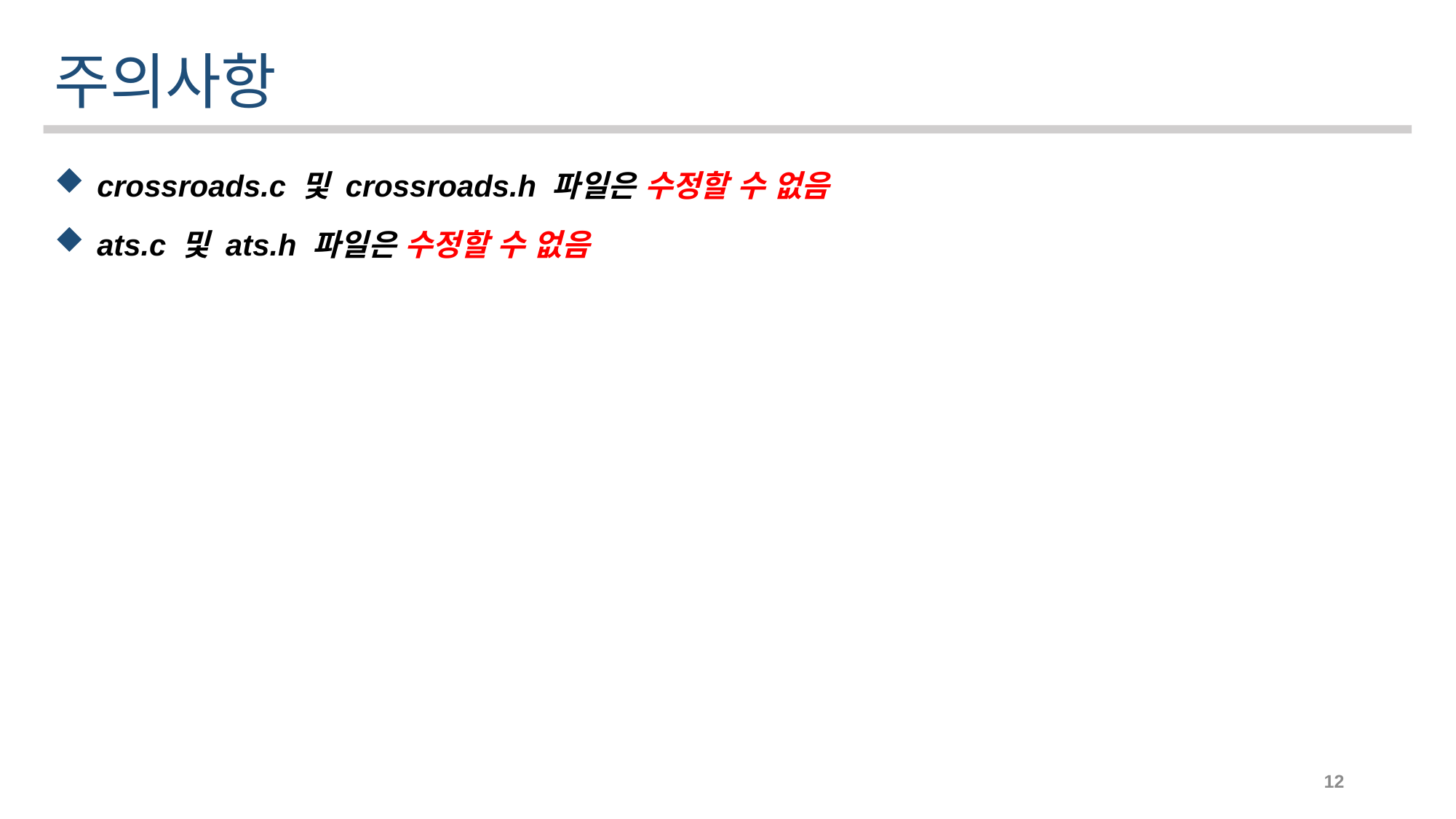

주의사항
crossroads.c 및 crossroads.h 파일은 수정할 수 없음
ats.c 및 ats.h 파일은 수정할 수 없음

12